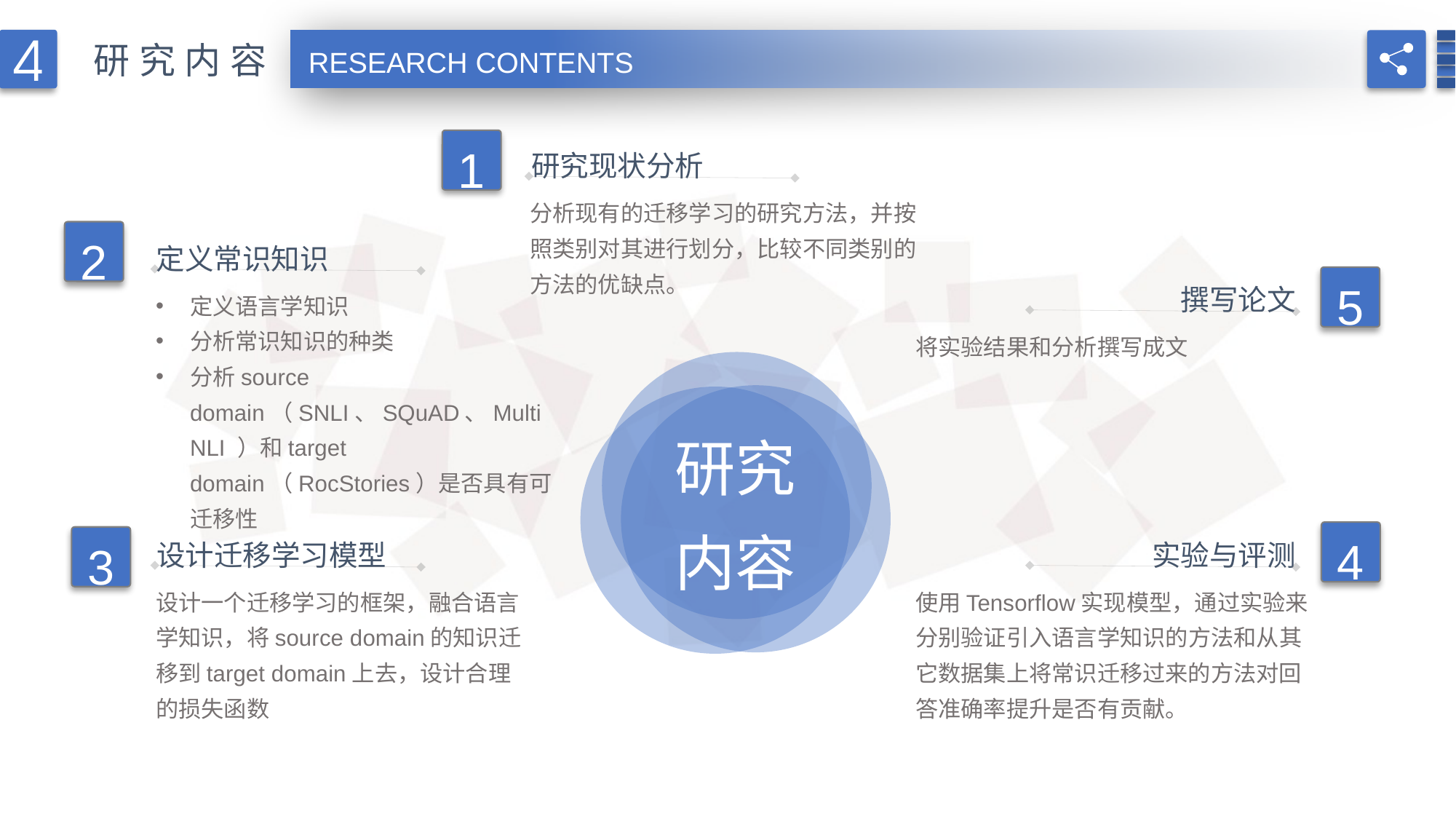

4

研究内容
RESEARCH CONTENTS
1
研究现状分析
分析现有的迁移学习的研究方法，并按照类别对其进行划分，比较不同类别的方法的优缺点。
2
定义常识知识
撰写论文
5
定义语言学知识
分析常识知识的种类
分析source domain（SNLI、SQuAD、MultiNLI ）和target domain（RocStories）是否具有可迁移性
将实验结果和分析撰写成文

研究
内容
设计迁移学习模型
实验与评测
4
3
设计一个迁移学习的框架，融合语言学知识，将source domain的知识迁移到target domain上去，设计合理的损失函数
使用Tensorflow实现模型，通过实验来分别验证引入语言学知识的方法和从其它数据集上将常识迁移过来的方法对回答准确率提升是否有贡献。